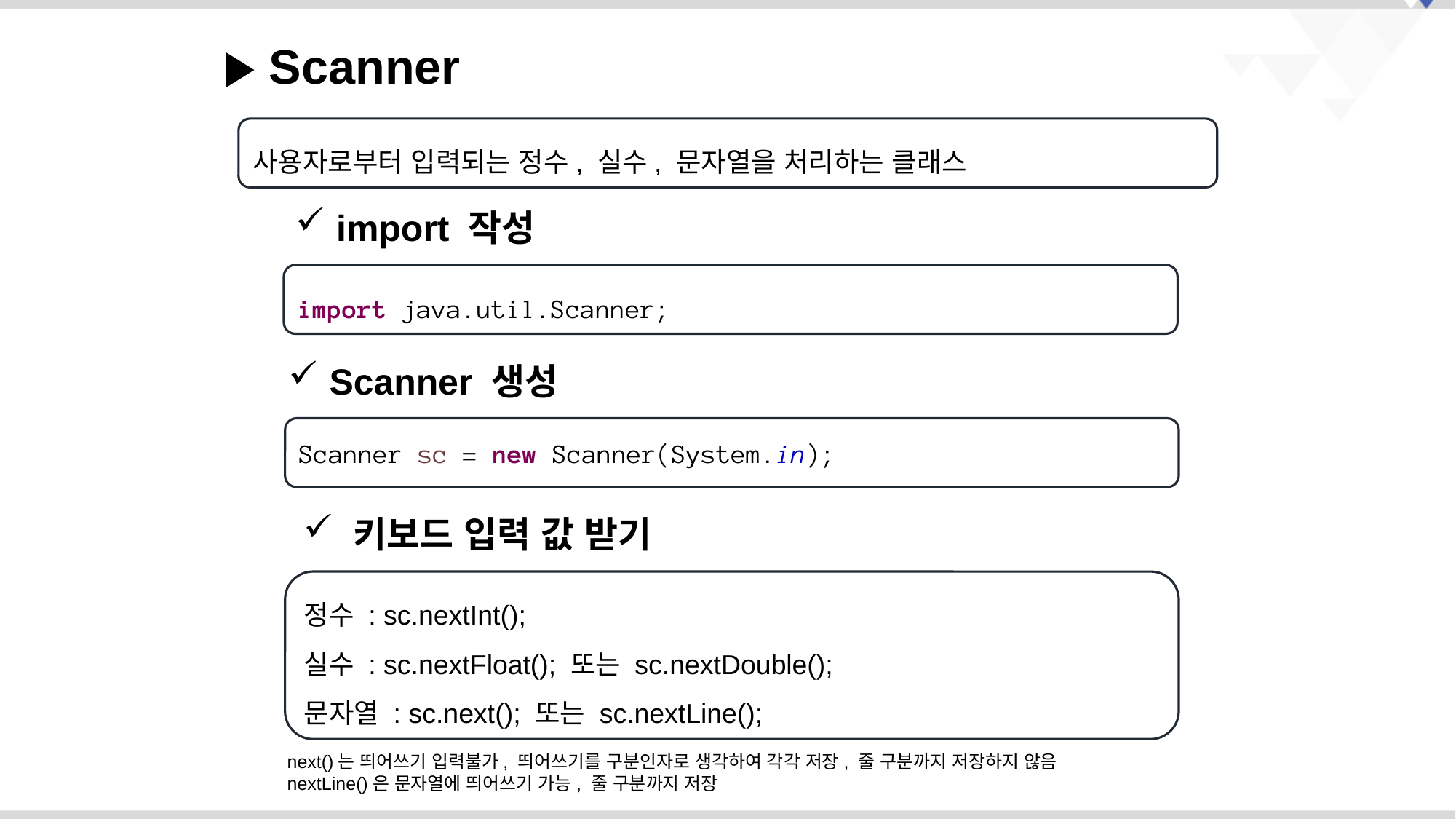

▶ Scanner
사용자로부터 입력되는 정수, 실수, 문자열을 처리하는 클래스
 import 작성
import java.util.Scanner;
 Scanner 생성
Scanner sc = new Scanner(System.in);
 키보드 입력 값 받기
정수 : sc.nextInt();
실수 : sc.nextFloat(); 또는 sc.nextDouble();
문자열 : sc.next(); 또는 sc.nextLine();
next()는 띄어쓰기 입력불가, 띄어쓰기를 구분인자로 생각하여 각각 저장, 줄 구분까지 저장하지 않음
nextLine()은 문자열에 띄어쓰기 가능, 줄 구분까지 저장